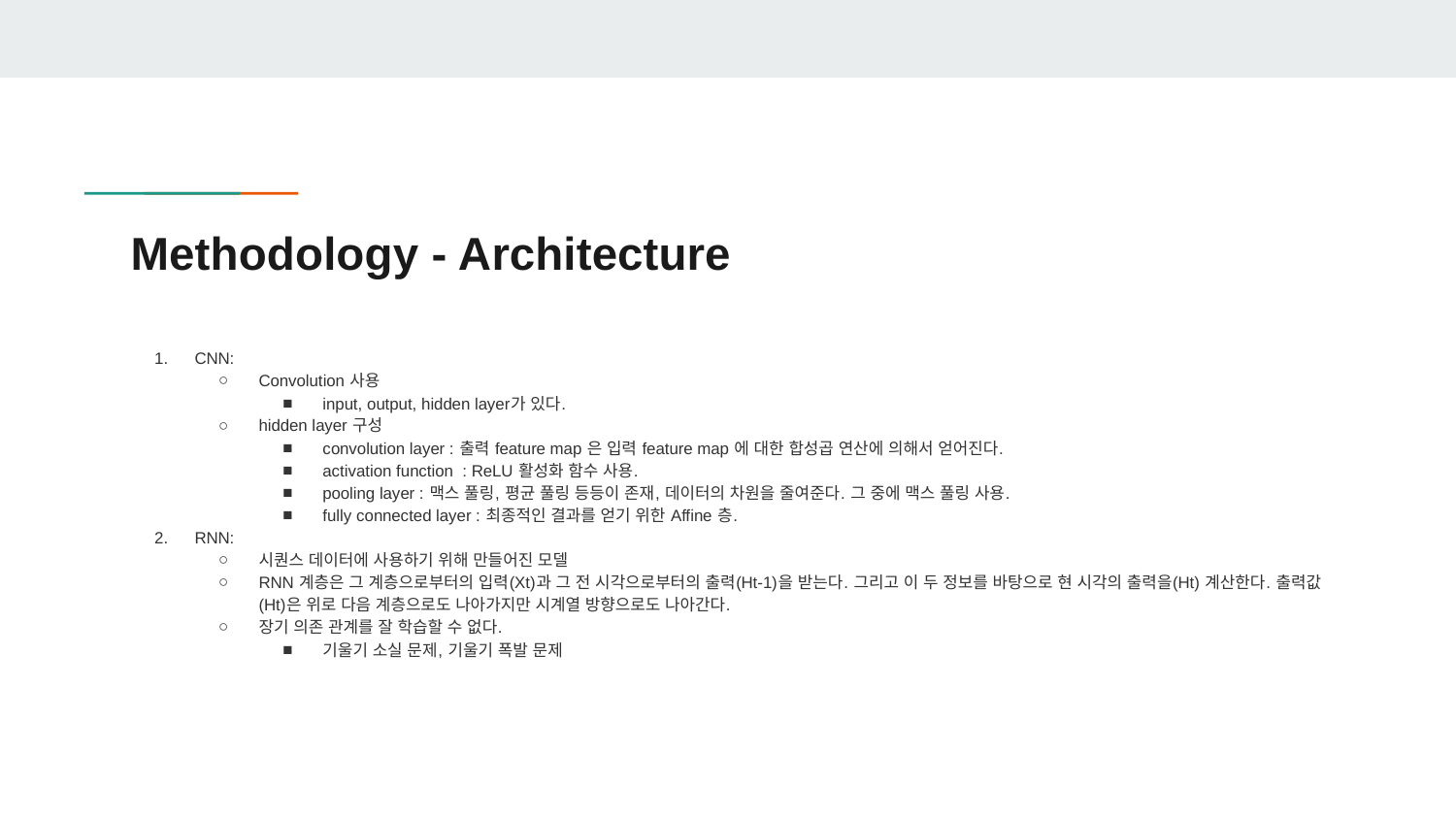

# Methodology - Architecture
CNN:
Convolution 사용
input, output, hidden layer가 있다.
hidden layer 구성
convolution layer : 출력 feature map 은 입력 feature map 에 대한 합성곱 연산에 의해서 얻어진다.
activation function  : ReLU 활성화 함수 사용.
pooling layer : 맥스 풀링, 평균 풀링 등등이 존재, 데이터의 차원을 줄여준다. 그 중에 맥스 풀링 사용.
fully connected layer : 최종적인 결과를 얻기 위한 Affine 층.
RNN:
시퀀스 데이터에 사용하기 위해 만들어진 모델
RNN 계층은 그 계층으로부터의 입력(Xt)과 그 전 시각으로부터의 출력(Ht-1)을 받는다. 그리고 이 두 정보를 바탕으로 현 시각의 출력을(Ht) 계산한다. 출력값(Ht)은 위로 다음 계층으로도 나아가지만 시계열 방향으로도 나아간다.
장기 의존 관계를 잘 학습할 수 없다.
기울기 소실 문제, 기울기 폭발 문제